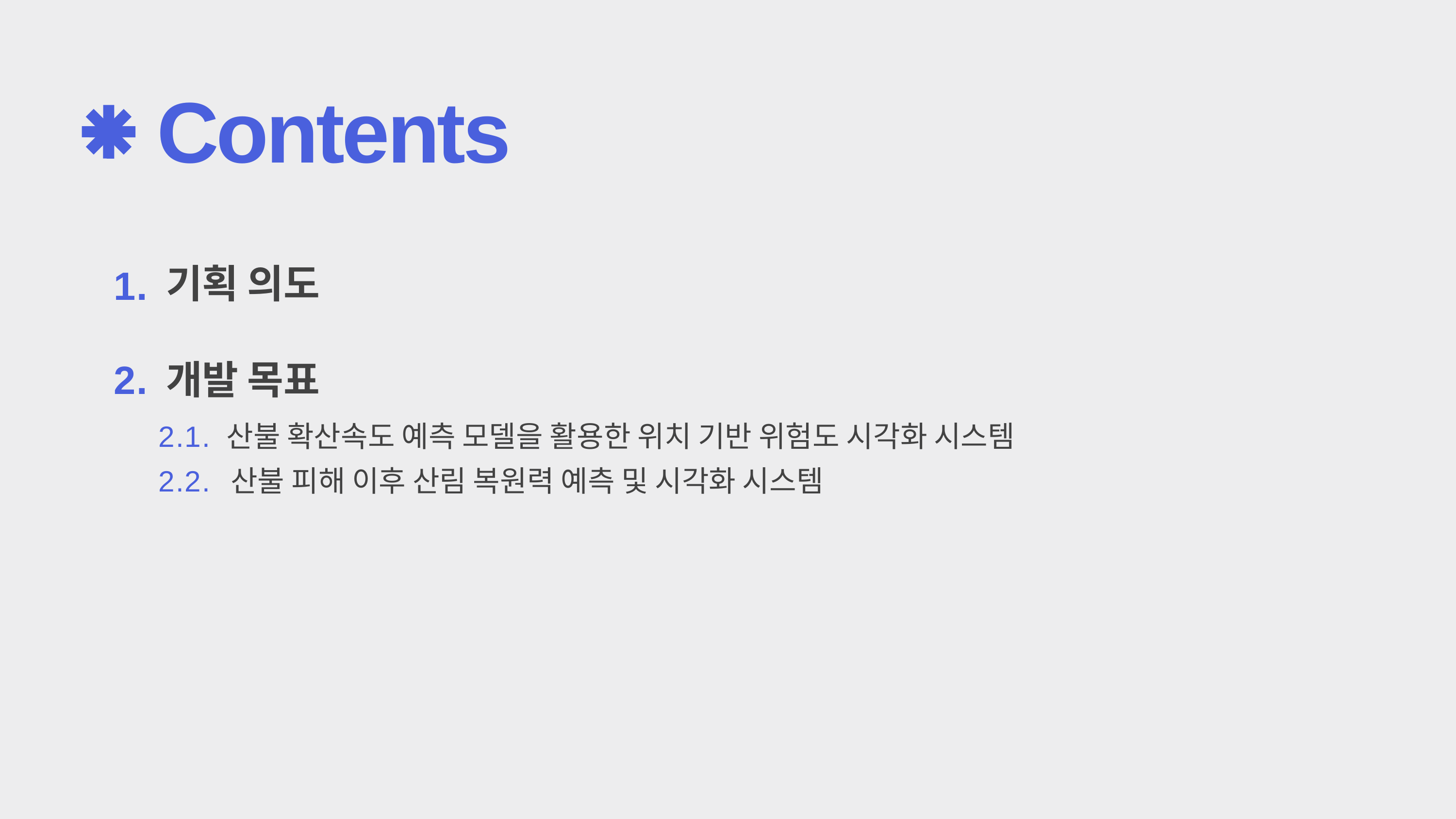

Contents

기획 의도
1.
2.
개발 목표
2.1.
산불 확산속도 예측 모델을 활용한 위치 기반 위험도 시각화 시스템
2.2.
 산불 피해 이후 산림 복원력 예측 및 시각화 시스템